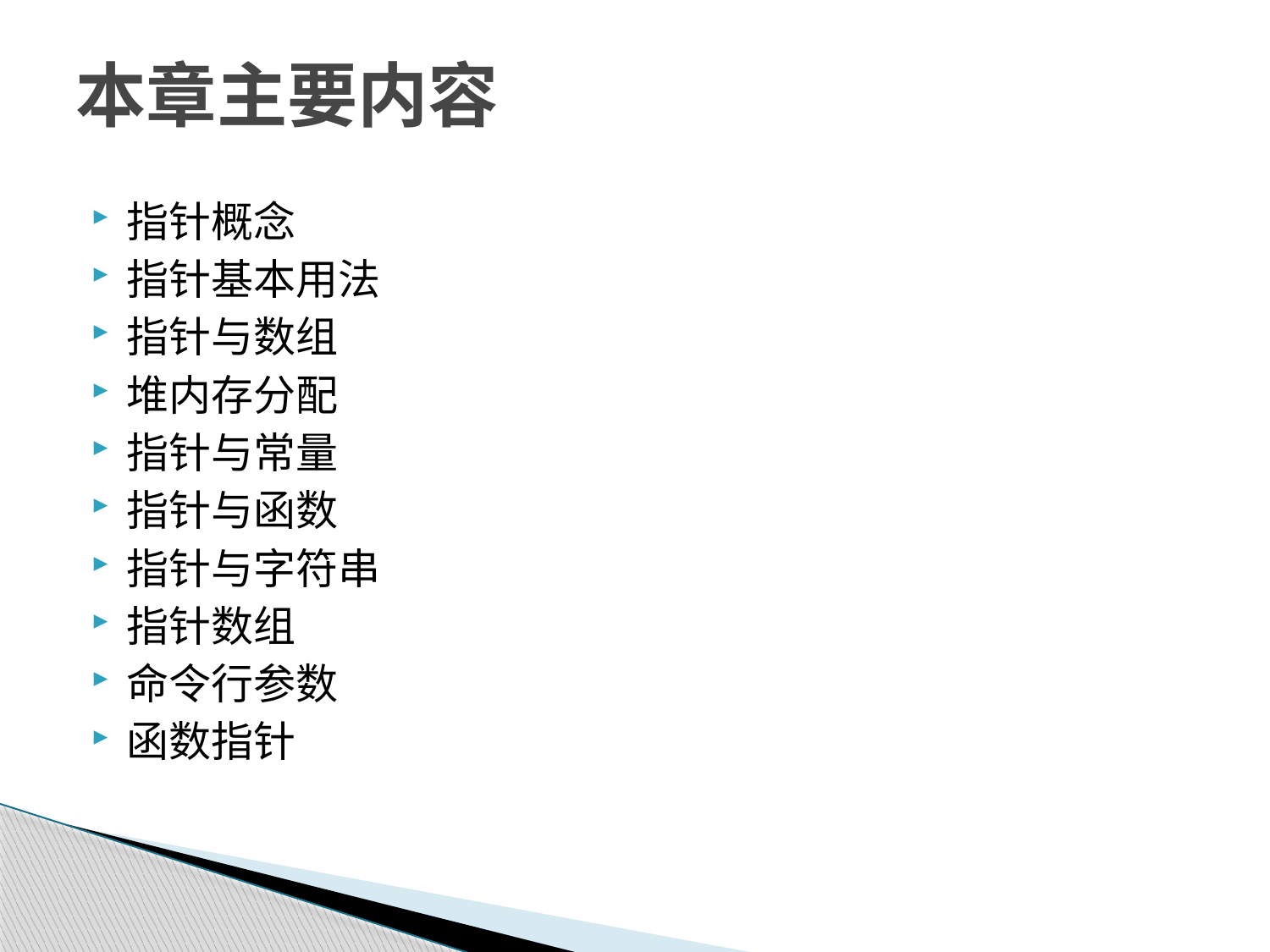

# 本章主要内容
指针概念
指针基本用法
指针与数组
堆内存分配
指针与常量
指针与函数
指针与字符串
指针数组
命令行参数
函数指针